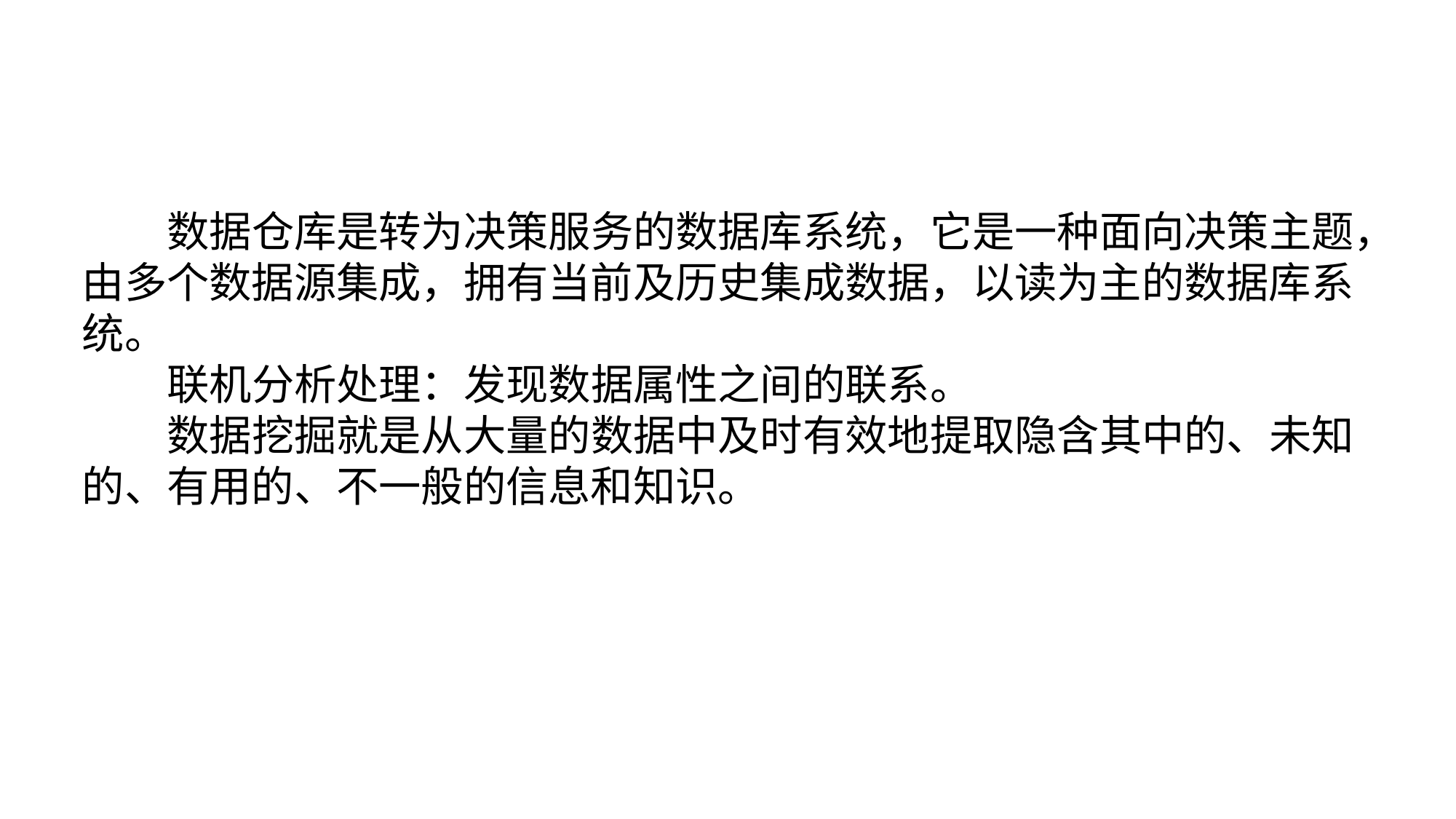

数据仓库是转为决策服务的数据库系统，它是一种面向决策主题，由多个数据源集成，拥有当前及历史集成数据，以读为主的数据库系统。
联机分析处理：发现数据属性之间的联系。
数据挖掘就是从大量的数据中及时有效地提取隐含其中的、未知的、有用的、不一般的信息和知识。